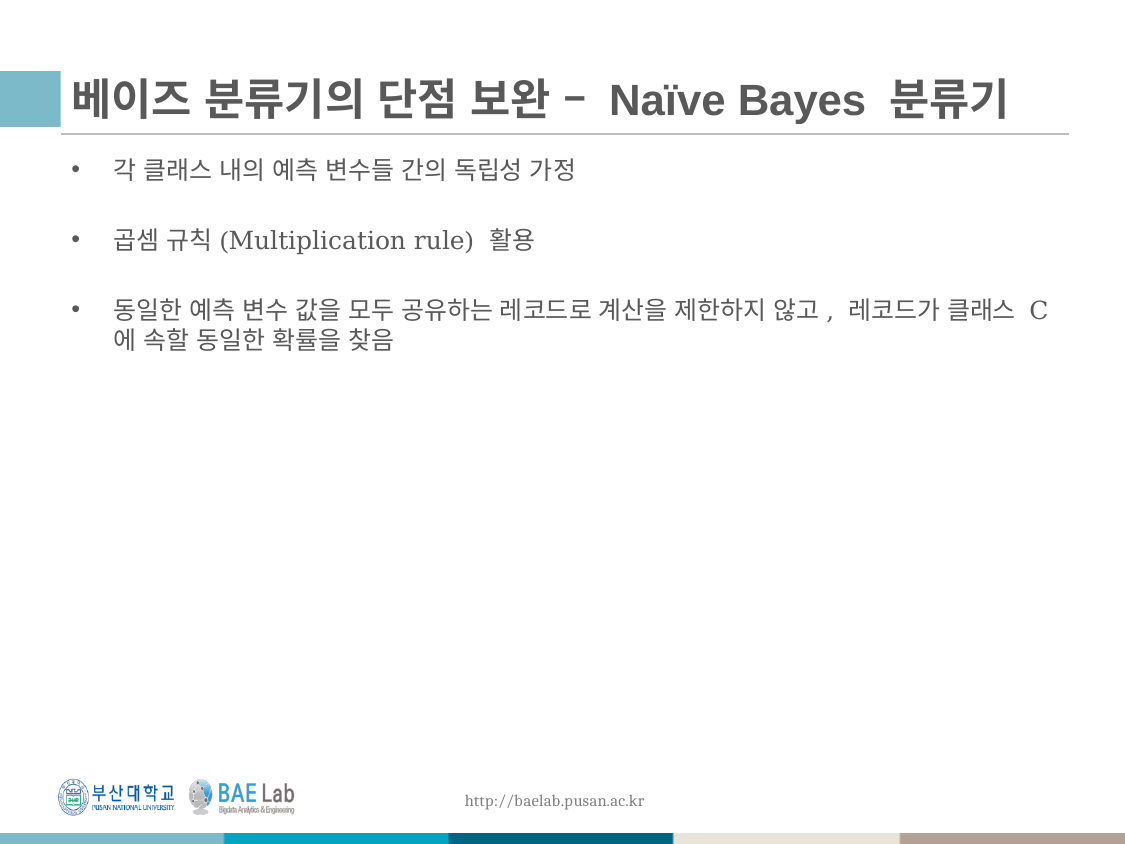

# 베이즈 분류기의 단점 보완 – Naïve Bayes 분류기
각 클래스 내의 예측 변수들 간의 독립성 가정

곱셈 규칙(Multiplication rule) 활용

동일한 예측 변수 값을 모두 공유하는 레코드로 계산을 제한하지 않고, 레코드가 클래스 C에 속할 동일한 확률을 찾음